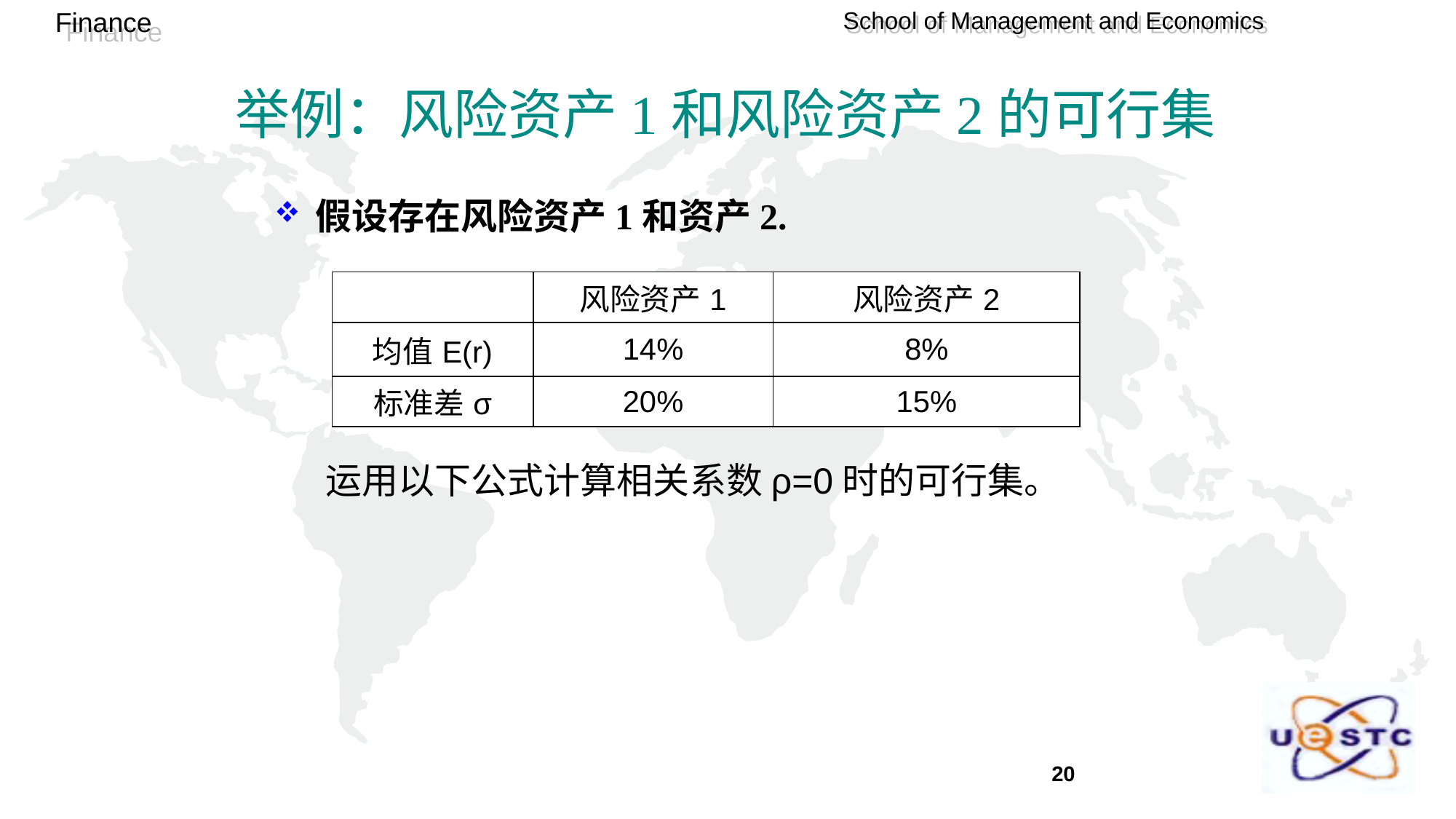

# 举例：风险资产1和风险资产2的可行集
假设存在风险资产1和资产2.
|  | 风险资产1 | 风险资产2 |
| --- | --- | --- |
| 均值E(r) | 14% | 8% |
| 标准差σ | 20% | 15% |
运用以下公式计算相关系数ρ=0时的可行集。